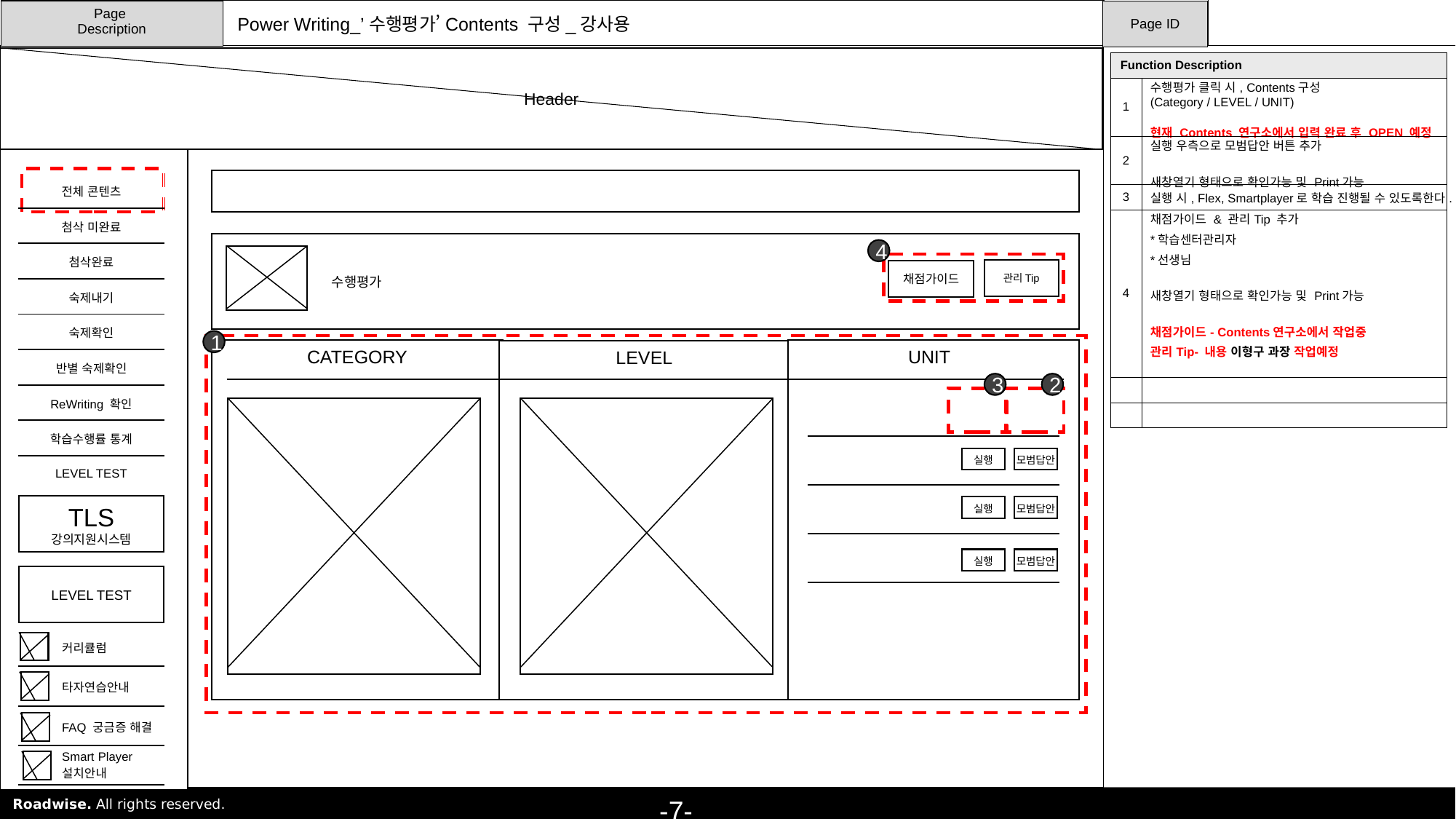

Power Writing_’수행평가’Contents 구성_강사용
Header
| Function Description |  |
| --- | --- |
| 1 | 수행평가 클릭 시, Contents구성 (Category / LEVEL / UNIT) 현재 Contents 연구소에서 입력 완료 후 OPEN 예정 |
| 2 | 실행 우측으로 모범답안 버튼 추가 새창열기 형태으로 확인가능 및 Print가능 |
| 3 | 실행 시, Flex, Smartplayer로 학습 진행될 수 있도록한다. |
| 4 | 채점가이드 & 관리Tip 추가 \*학습센터관리자 \*선생님 새창열기 형태으로 확인가능 및 Print가능 채점가이드- Contents연구소에서 작업중 관리Tip- 내용 이형구 과장 작업예정 |
|  |  |
|  |  |

| 전체 콘텐츠 |
| --- |
| 첨삭 미완료 |
| 첨삭완료 |
| 숙제내기 |
| 숙제확인 |
| 반별 숙제확인 |
| ReWriting 확인 |
| 학습수행률 통계 |
| LEVEL TEST |
수행평가
4

관리Tip
채점가이드
1

CATEGORY
UNIT
LEVEL
3
2
|  |
| --- |
|  |
|  |
|  |

실행
모범답안
TLS
강의지원시스템
실행
모범답안
실행
모범답안
LEVEL TEST
| 커리큘럼 |
| --- |
| 타자연습안내 |
| FAQ 궁금증 해결 |
| Smart Player 설치안내 |